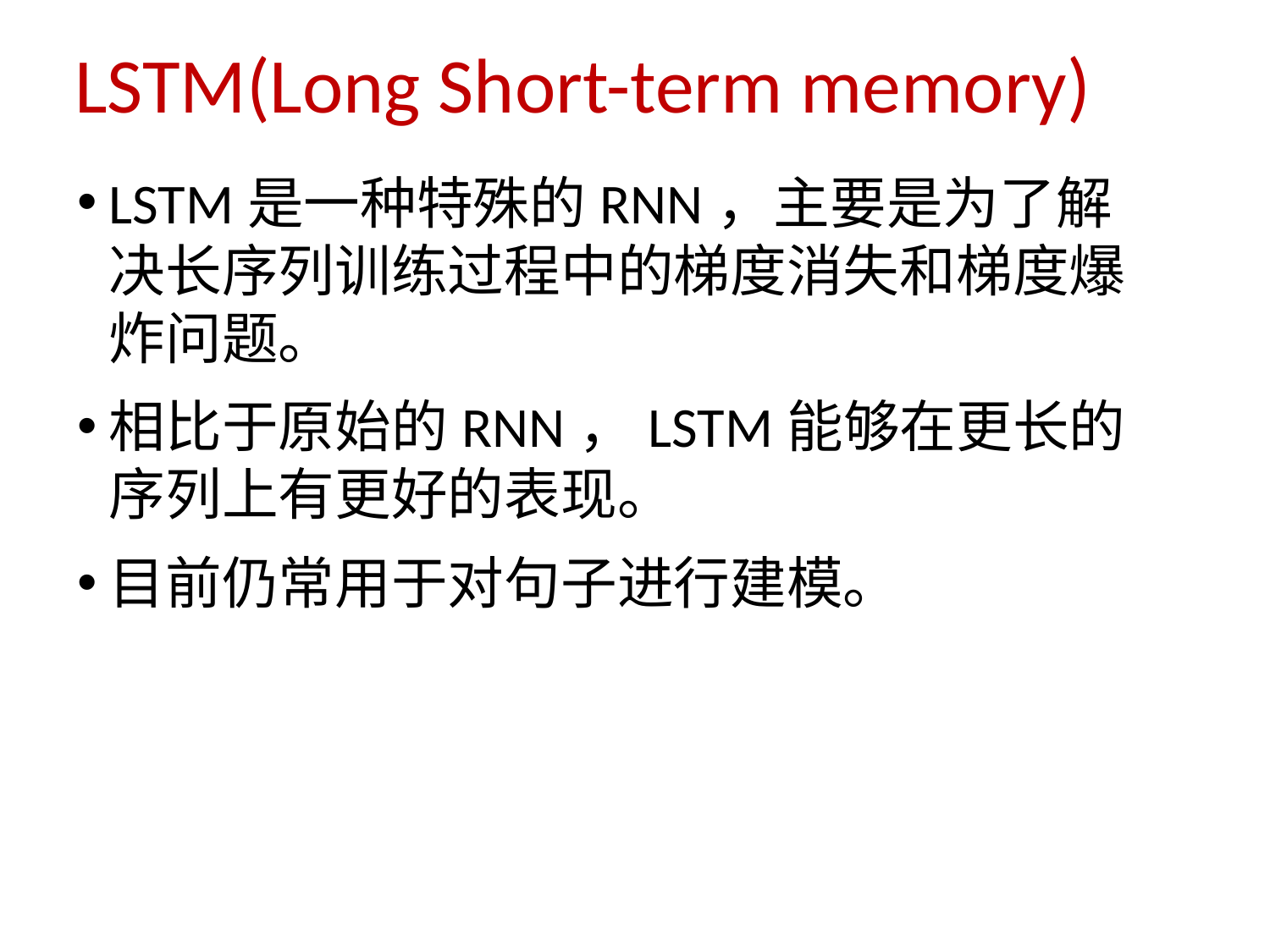

# LSTM(Long Short-term memory)
LSTM是一种特殊的RNN，主要是为了解决长序列训练过程中的梯度消失和梯度爆炸问题。
相比于原始的RNN，LSTM能够在更长的序列上有更好的表现。
目前仍常用于对句子进行建模。